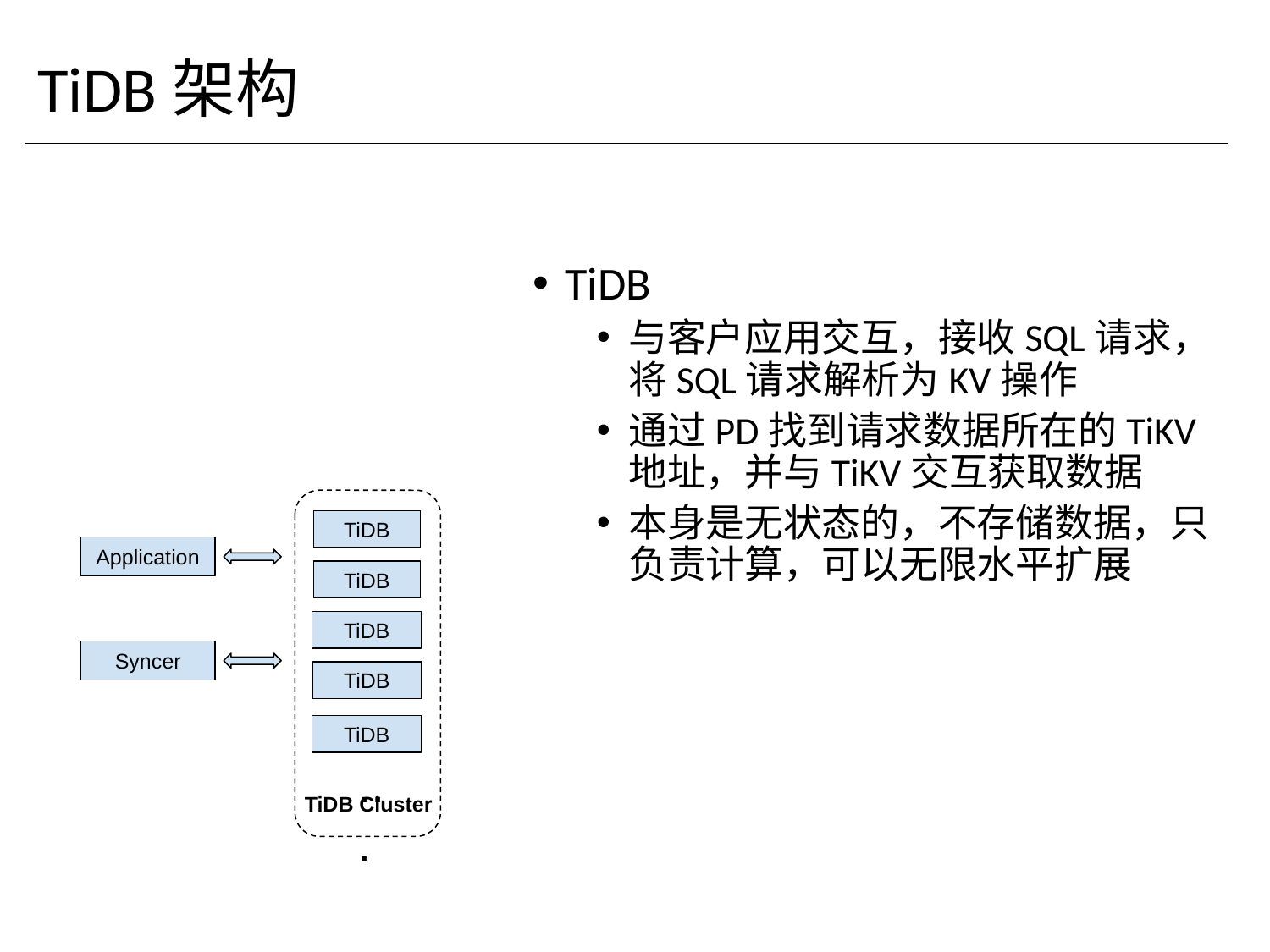

# TiDB架构
TiDB
与客户应用交互，接收SQL请求，将SQL请求解析为KV操作
通过PD找到请求数据所在的TiKV地址，并与TiKV交互获取数据
本身是无状态的，不存储数据，只负责计算，可以无限水平扩展

TiDB

Application
TiDB
TiDB

Syncer
TiDB
TiDB
...
TiDB Cluster